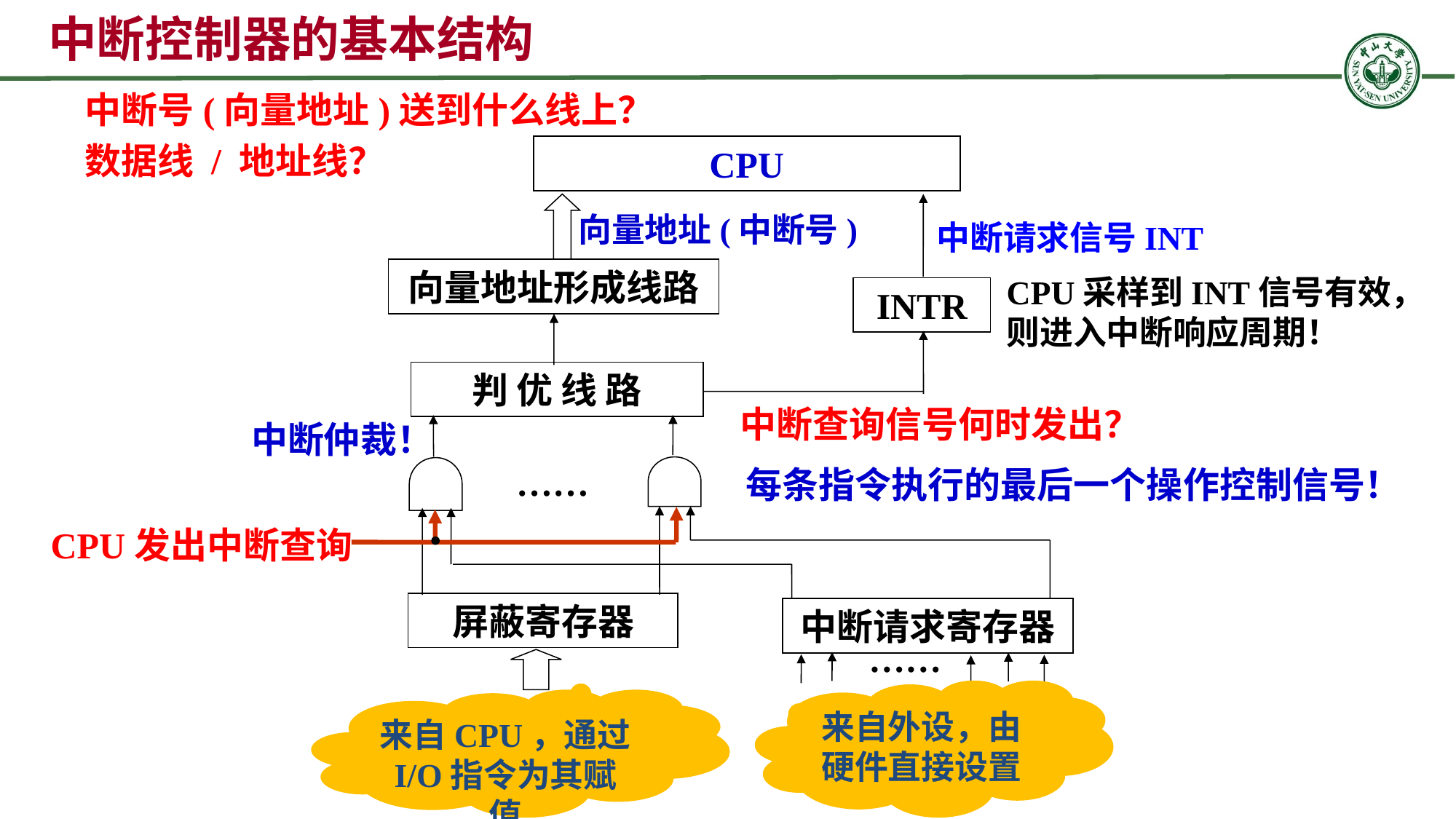

中断控制器的基本结构

中断号(向量地址)送到什么线上？
数据线 / 地址线？
CPU

向量地址(中断号)
中断请求信号INT
向量地址形成线路
CPU采样到INT信号有效，则进入中断响应周期！
INTR

判 优 线 路

中断查询信号何时发出？
中断仲裁！

……

每条指令执行的最后一个操作控制信号！

CPU发出中断查询

屏蔽寄存器
中断请求寄存器
……

来自外设，由硬件直接设置
来自CPU，通过I/O指令为其赋值